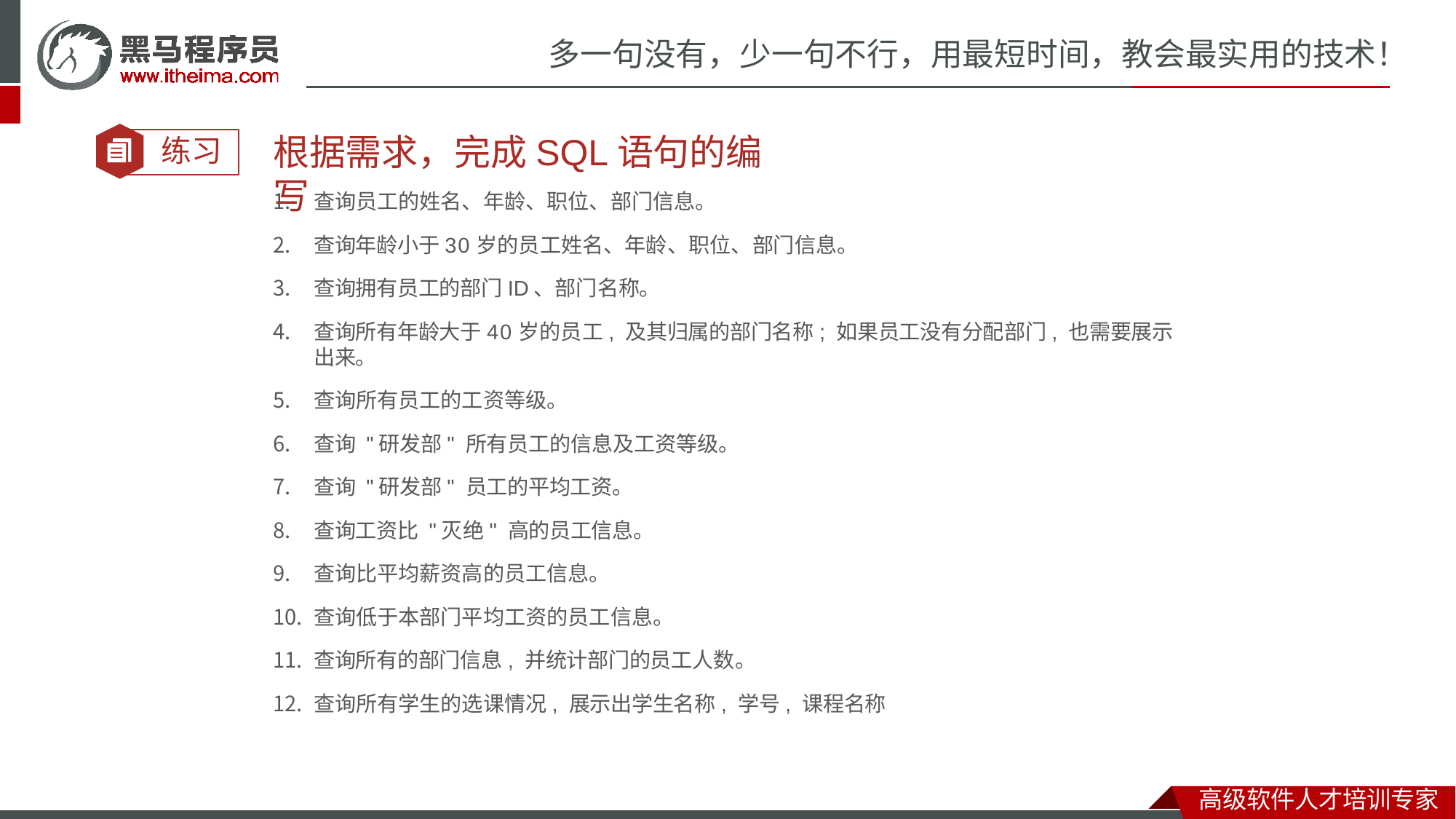

# 多一句没有，少一句不行，用最短时间，教会最实用的技术！

根据需求，完成SQL语句的编写

练习

查询员工的姓名、年龄、职位、部门信息。
查询年龄小于30岁的员工姓名、年龄、职位、部门信息。
查询拥有员工的部门ID、部门名称。
查询所有年龄大于40岁的员工, 及其归属的部门名称; 如果员工没有分配部门, 也需要展示出来。
查询所有员工的工资等级。
查询 "研发部" 所有员工的信息及工资等级。
查询 "研发部" 员工的平均工资。
查询工资比 "灭绝" 高的员工信息。
查询比平均薪资高的员工信息。
查询低于本部门平均工资的员工信息。
查询所有的部门信息, 并统计部门的员工人数。
查询所有学生的选课情况, 展示出学生名称, 学号, 课程名称
高级软件人才培训专家